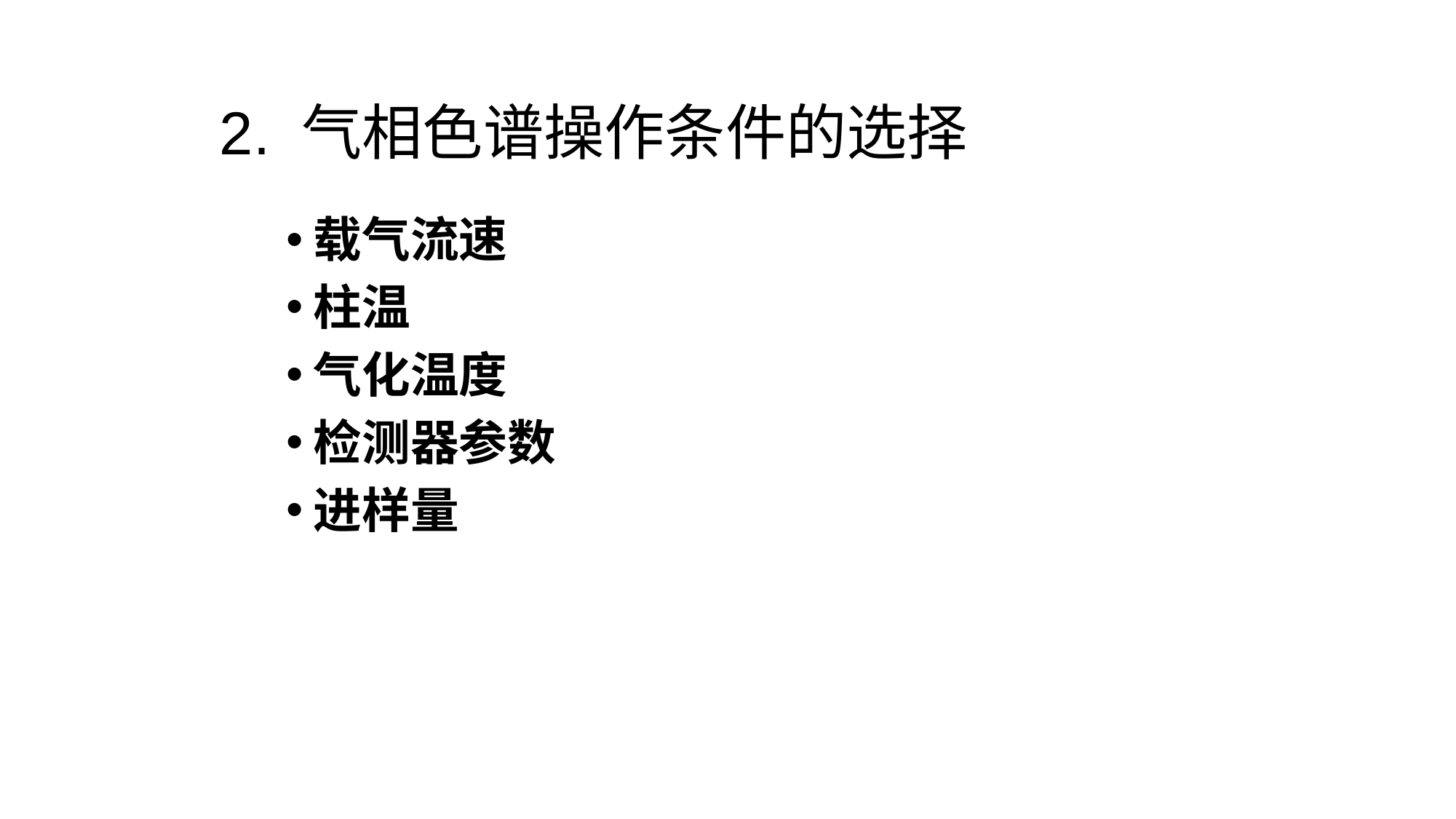

2. 气相色谱操作条件的选择
载气流速
柱温
气化温度
检测器参数
进样量